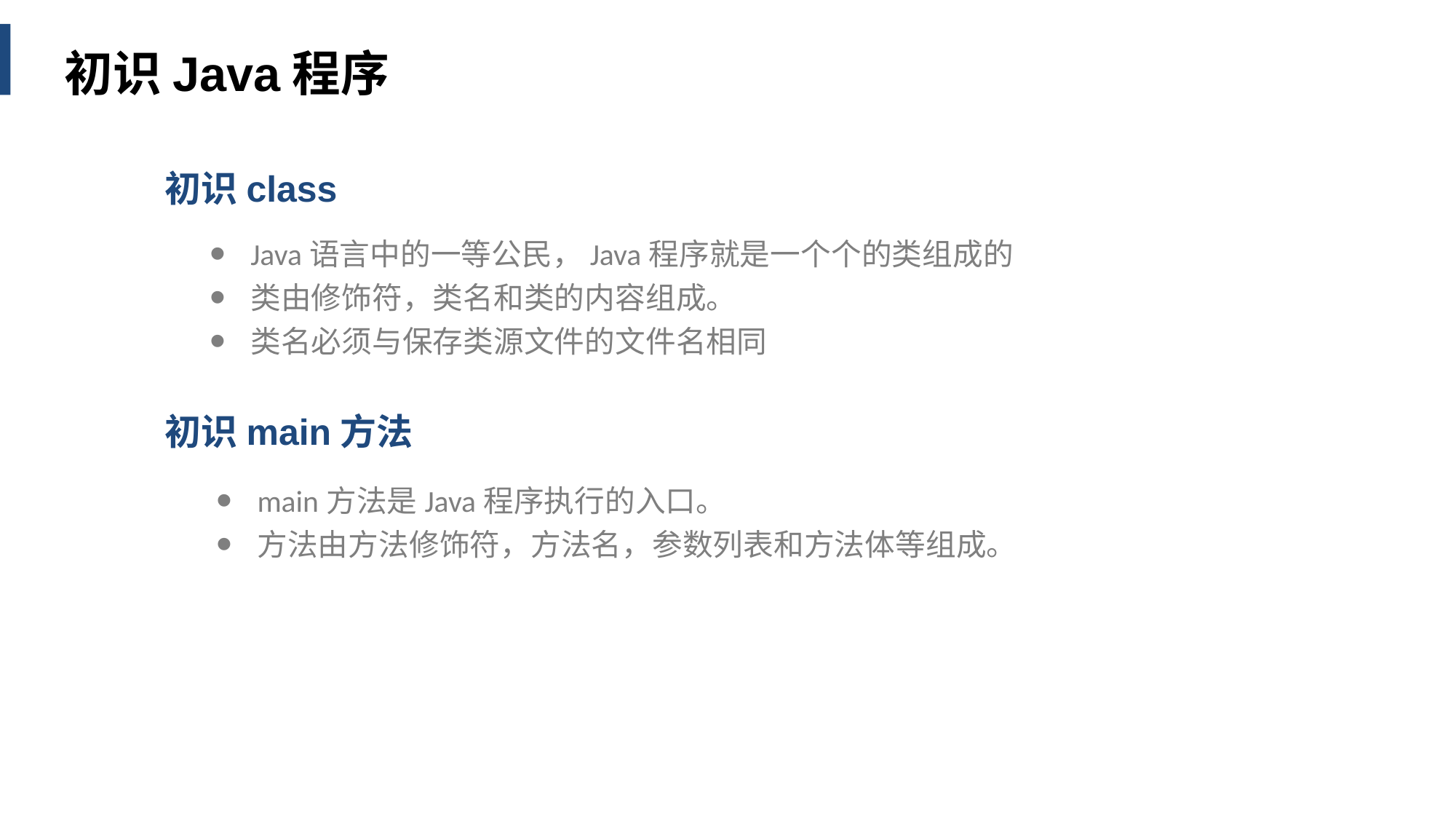

初识Java程序
初识class
Java语言中的一等公民，Java程序就是一个个的类组成的
类由修饰符，类名和类的内容组成。
类名必须与保存类源文件的文件名相同
初识main方法
main方法是Java程序执行的入口。
方法由方法修饰符，方法名，参数列表和方法体等组成。